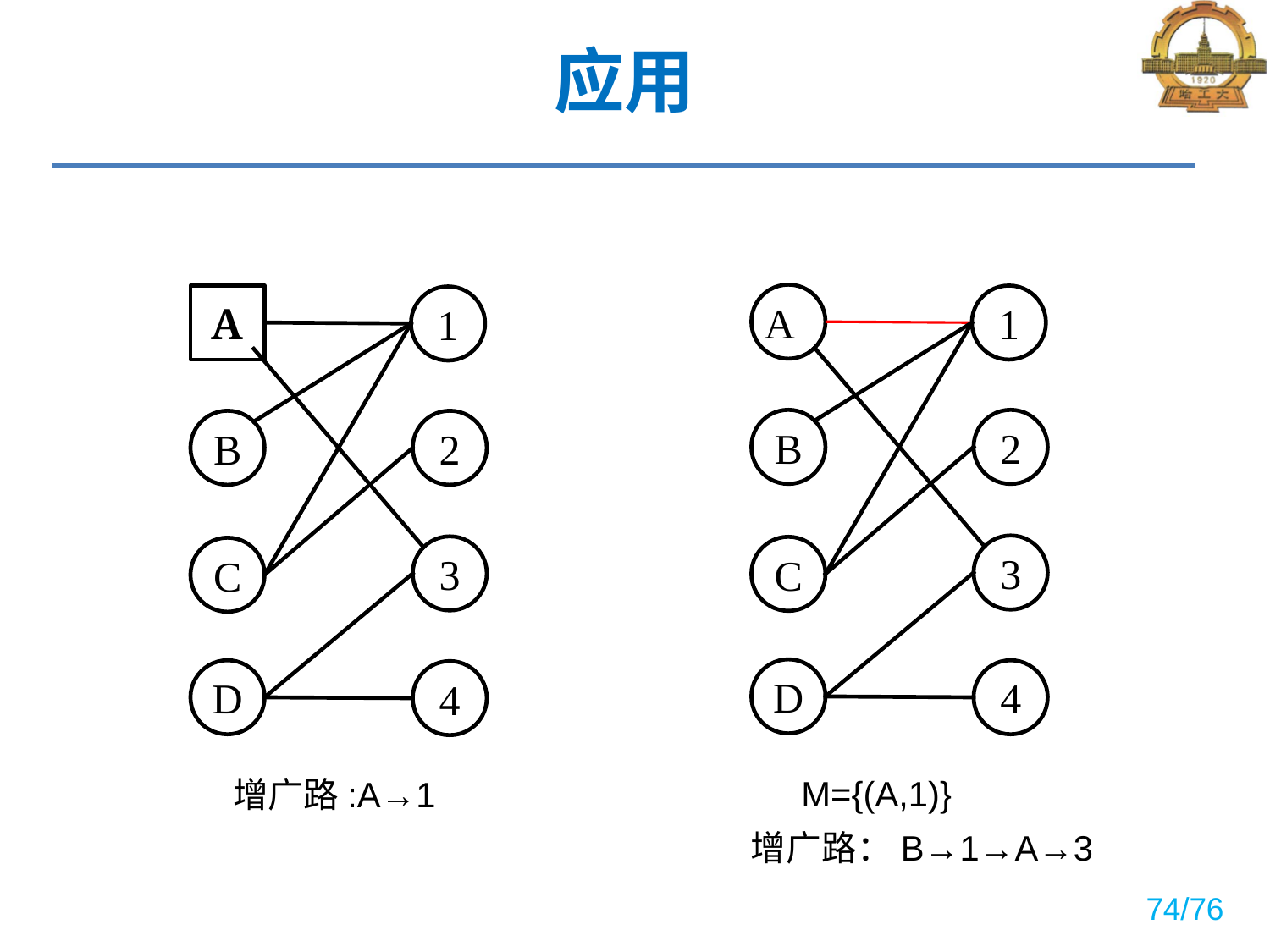

# 应用
A
A
1
1
B
2
B
2
3
3
C
C
D
D
4
4
M={(A,1)}
增广路:A→1
增广路：B→1→A→3